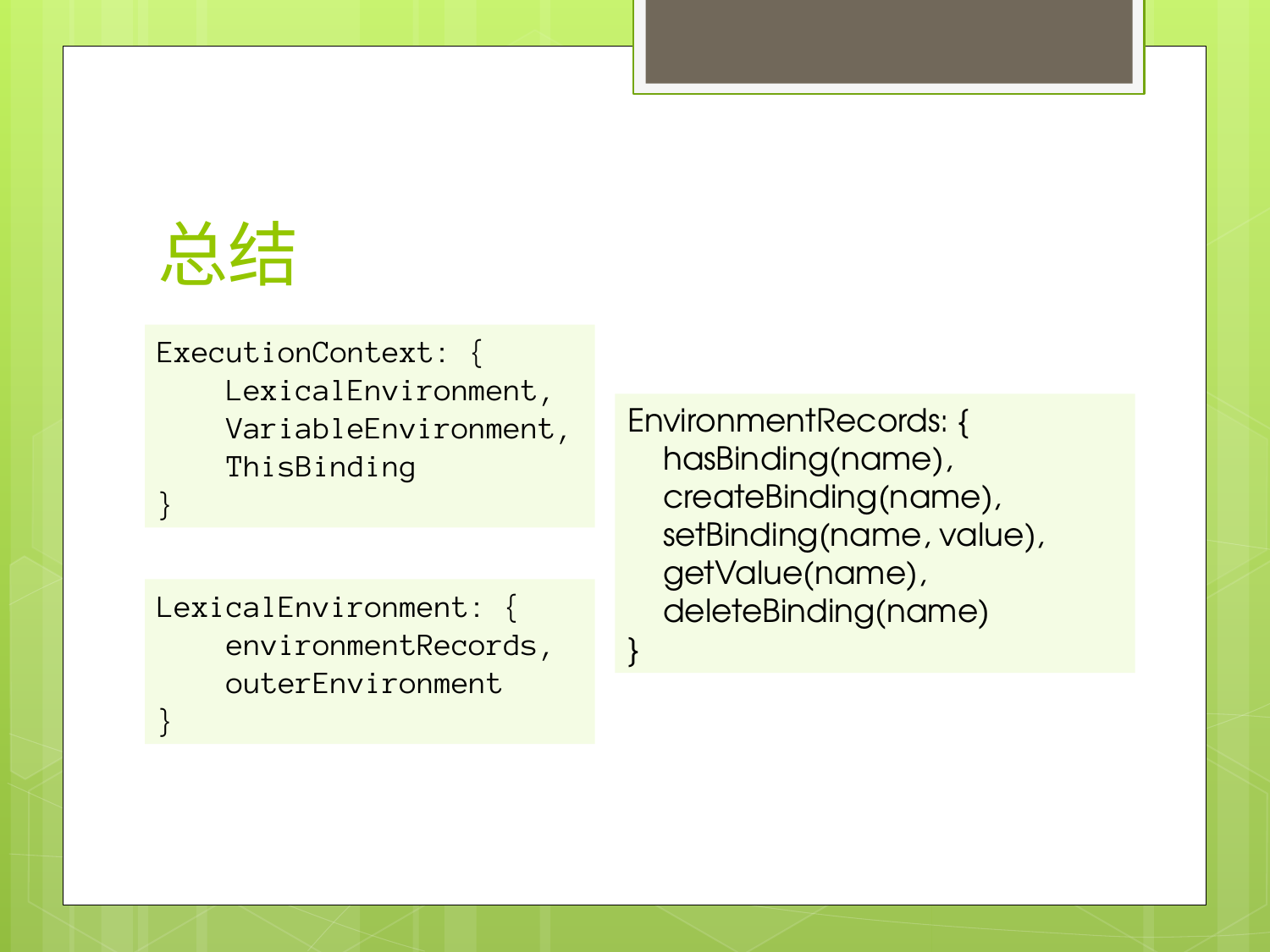

# 总结
ExecutionContext: {
    LexicalEnvironment,
    VariableEnvironment,
    ThisBinding
}
EnvironmentRecords: {
    hasBinding(name),
    createBinding(name),
    setBinding(name, value),
    getValue(name),
    deleteBinding(name)
}
LexicalEnvironment: {
    environmentRecords,
    outerEnvironment
}